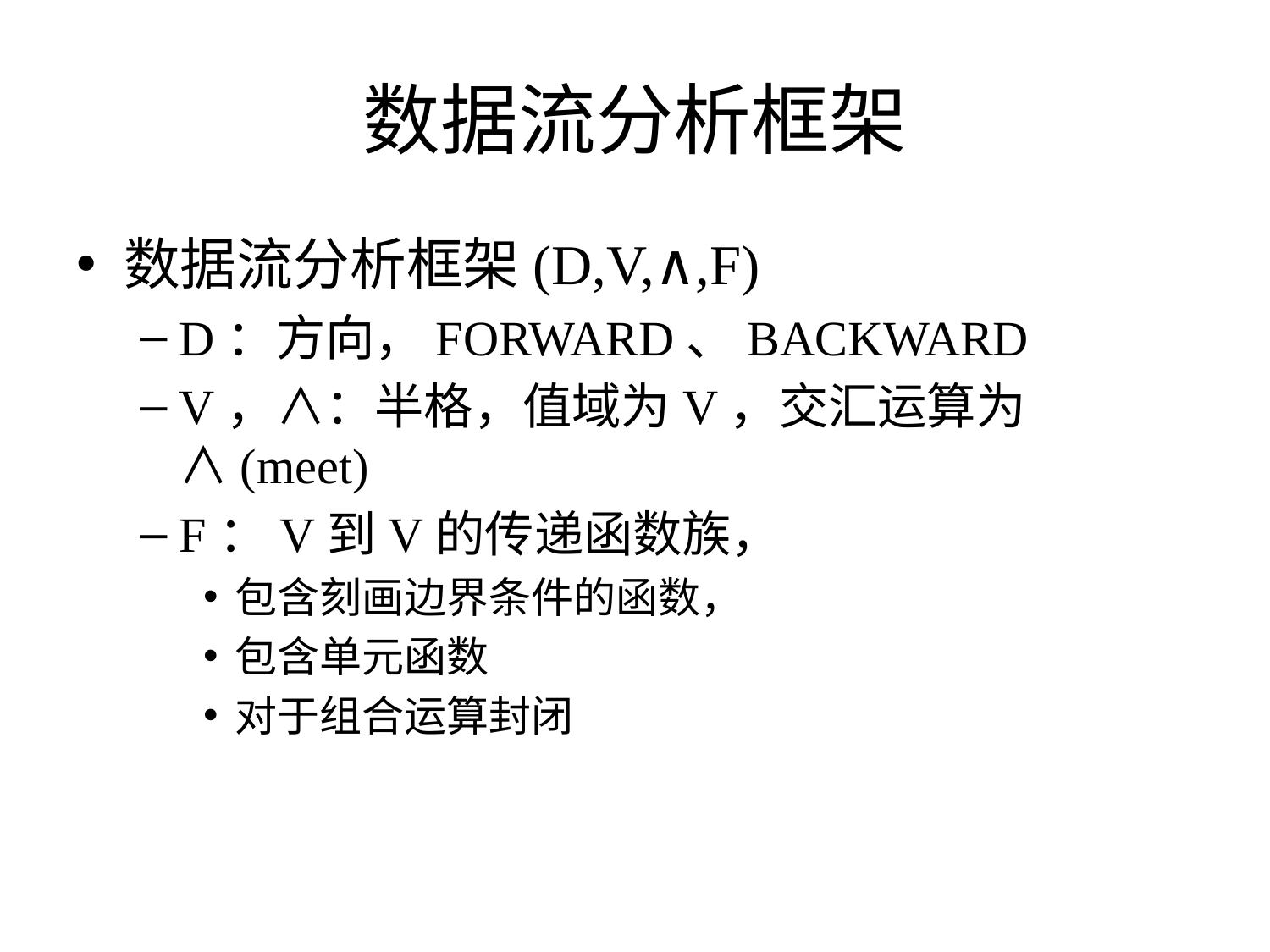

# 数据流分析框架
数据流分析框架(D,V,∧,F)
D：方向，FORWARD、BACKWARD
V，∧：半格，值域为V，交汇运算为∧(meet)
F：V到V的传递函数族，
包含刻画边界条件的函数，
包含单元函数
对于组合运算封闭